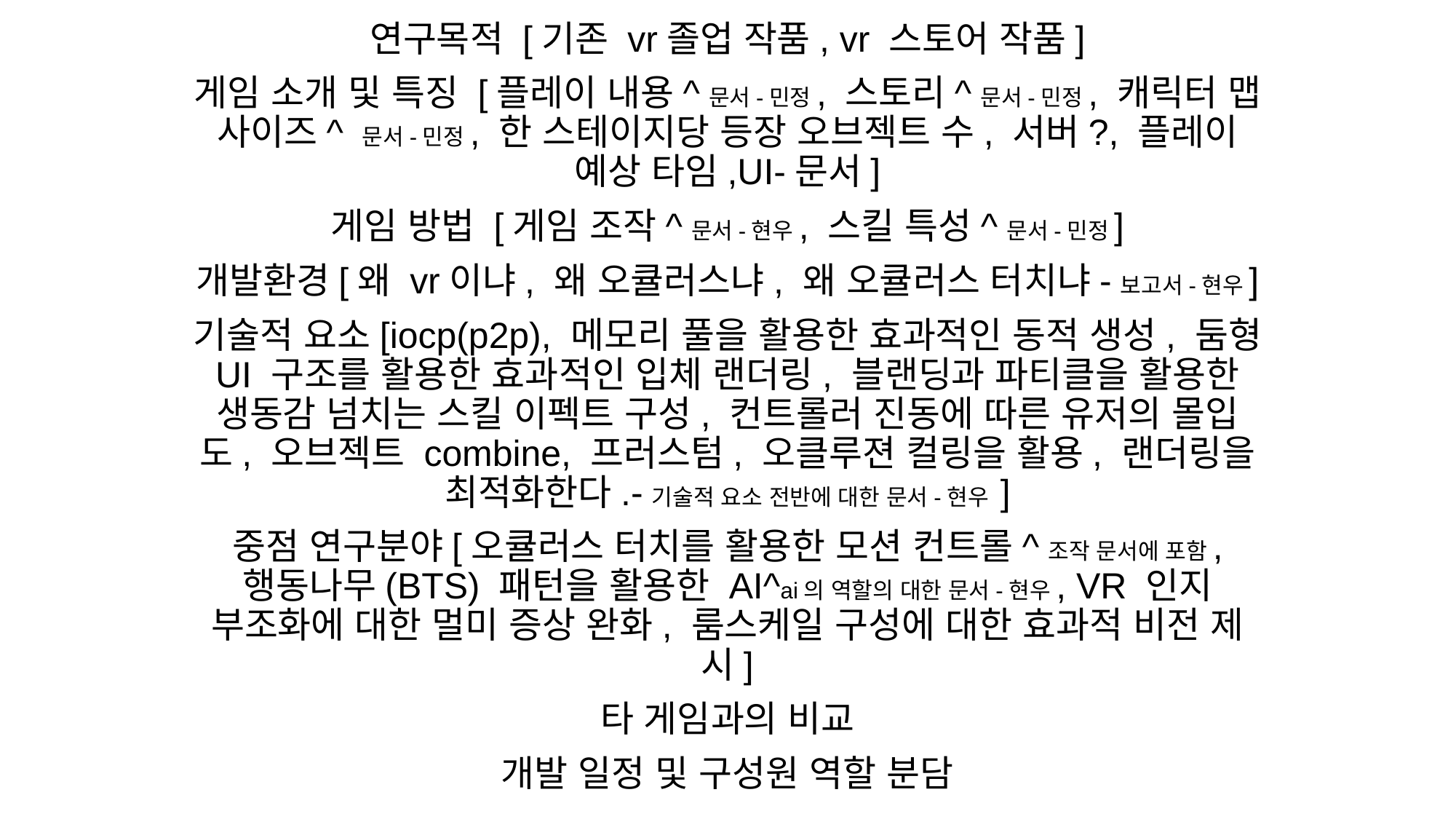

연구목적 [기존 vr졸업 작품, vr 스토어 작품]
게임 소개 및 특징 [플레이 내용^문서-민정, 스토리^문서-민정, 캐릭터 맵 사이즈^ 문서-민정, 한 스테이지당 등장 오브젝트 수, 서버?, 플레이 예상 타임,UI-문서]
게임 방법 [게임 조작^문서-현우, 스킬 특성^문서-민정]
개발환경[왜 vr이냐, 왜 오큘러스냐, 왜 오큘러스 터치냐-보고서-현우]
기술적 요소[iocp(p2p), 메모리 풀을 활용한 효과적인 동적 생성, 둠형 UI 구조를 활용한 효과적인 입체 랜더링, 블랜딩과 파티클을 활용한 생동감 넘치는 스킬 이펙트 구성, 컨트롤러 진동에 따른 유저의 몰입도, 오브젝트 combine, 프러스텀, 오클루젼 컬링을 활용, 랜더링을 최적화한다.-기술적 요소 전반에 대한 문서-현우 ]
중점 연구분야[오큘러스 터치를 활용한 모션 컨트롤^조작 문서에 포함, 행동나무(BTS) 패턴을 활용한 AI^ai의 역할의 대한 문서-현우, VR 인지 부조화에 대한 멀미 증상 완화, 룸스케일 구성에 대한 효과적 비전 제시]
타 게임과의 비교
개발 일정 및 구성원 역할 분담